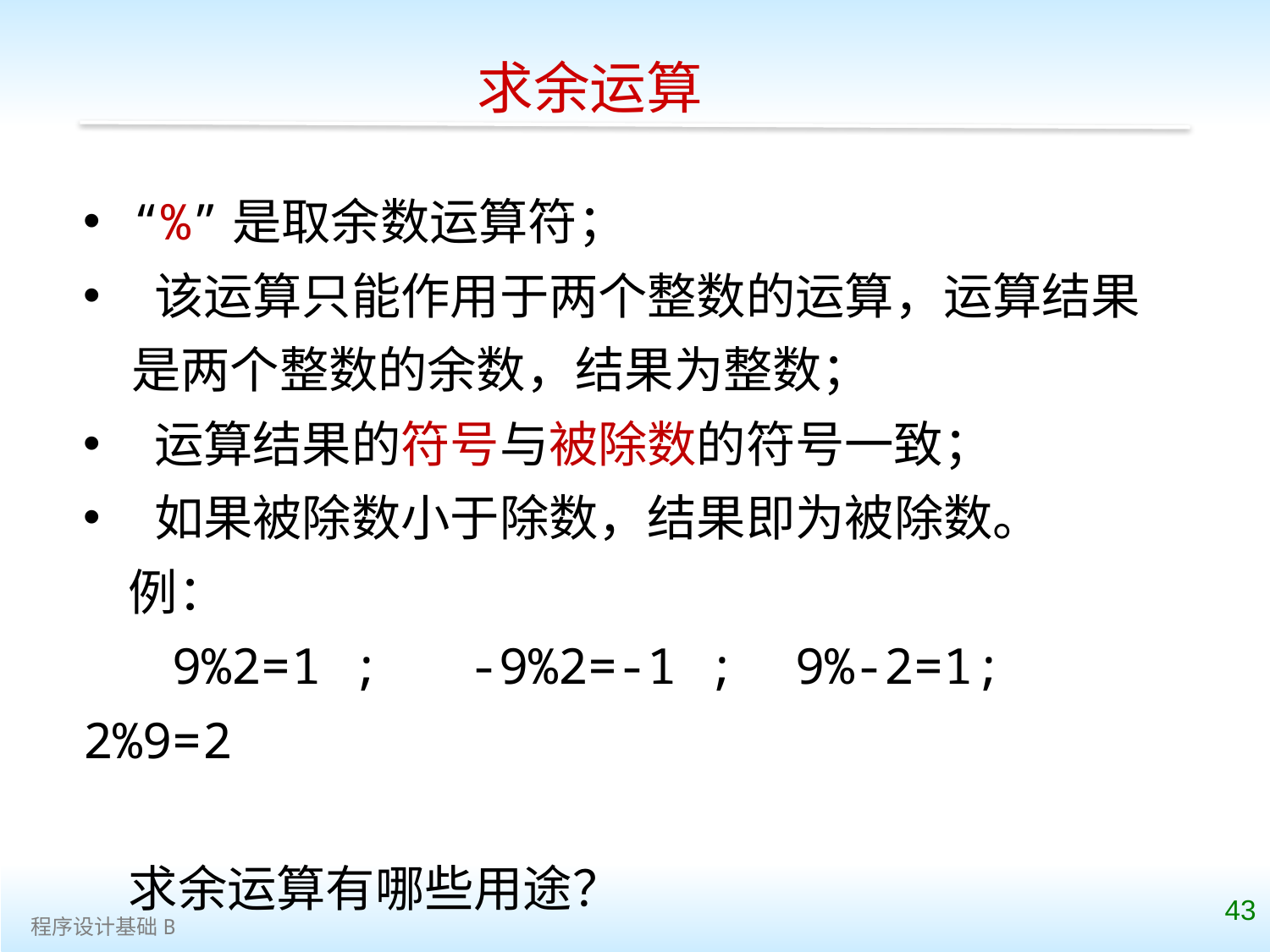

求余运算
“%”是取余数运算符；
 该运算只能作用于两个整数的运算，运算结果是两个整数的余数，结果为整数；
 运算结果的符号与被除数的符号一致；
 如果被除数小于除数，结果即为被除数。
   例：
   9%2=1 ;   -9%2=-1 ;  9%-2=1;  2%9=2

   求余运算有哪些用途？

43